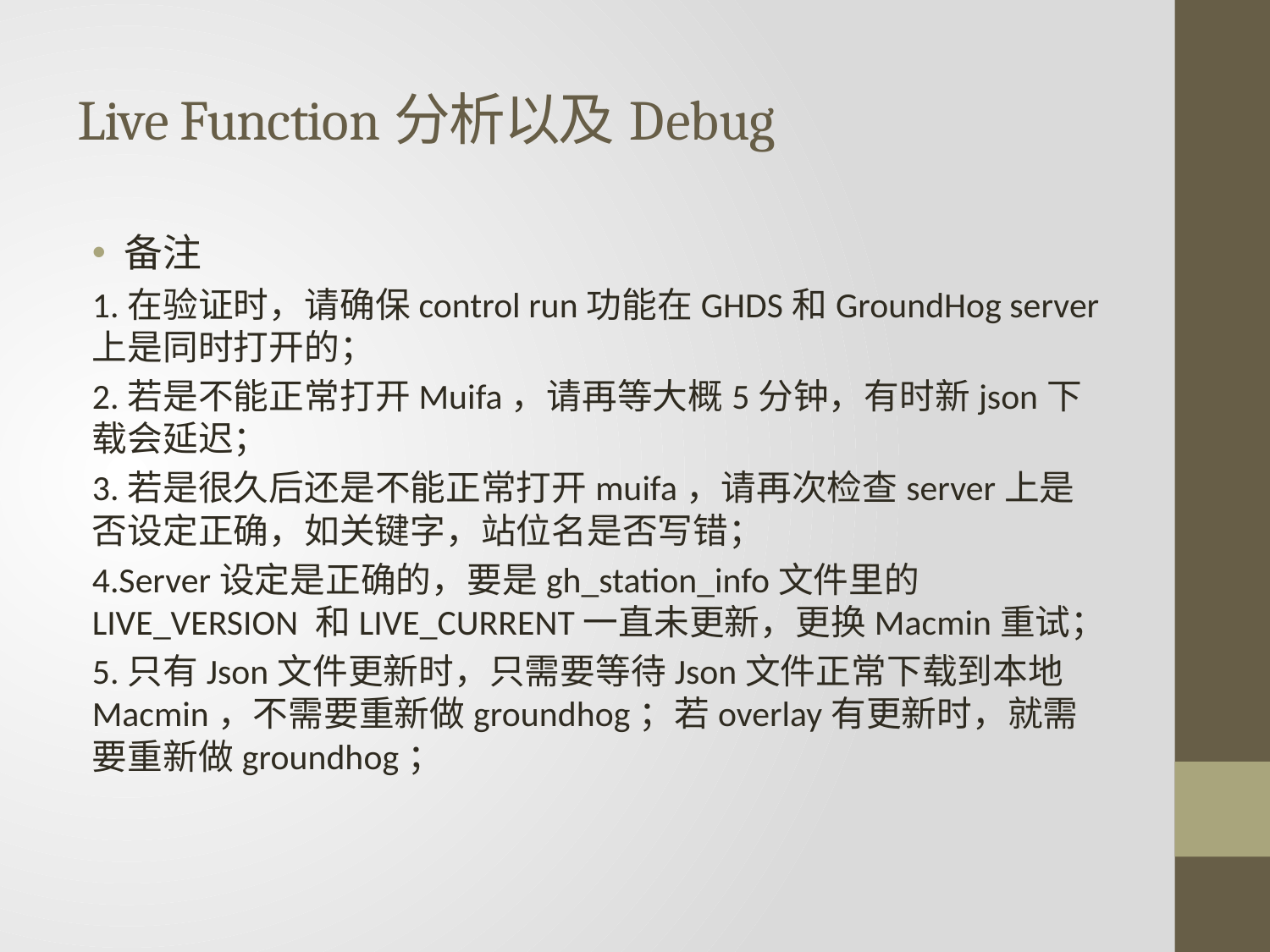

# Live Function分析以及Debug
备注
1.在验证时，请确保control run功能在GHDS和GroundHog server上是同时打开的；
2.若是不能正常打开Muifa，请再等大概5分钟，有时新json下载会延迟；
3.若是很久后还是不能正常打开muifa，请再次检查server上是否设定正确，如关键字，站位名是否写错；
4.Server设定是正确的，要是gh_station_info文件里的LIVE_VERSION 和LIVE_CURRENT一直未更新，更换Macmin重试；
5.只有Json文件更新时，只需要等待Json文件正常下载到本地Macmin，不需要重新做groundhog；若overlay有更新时，就需要重新做groundhog；